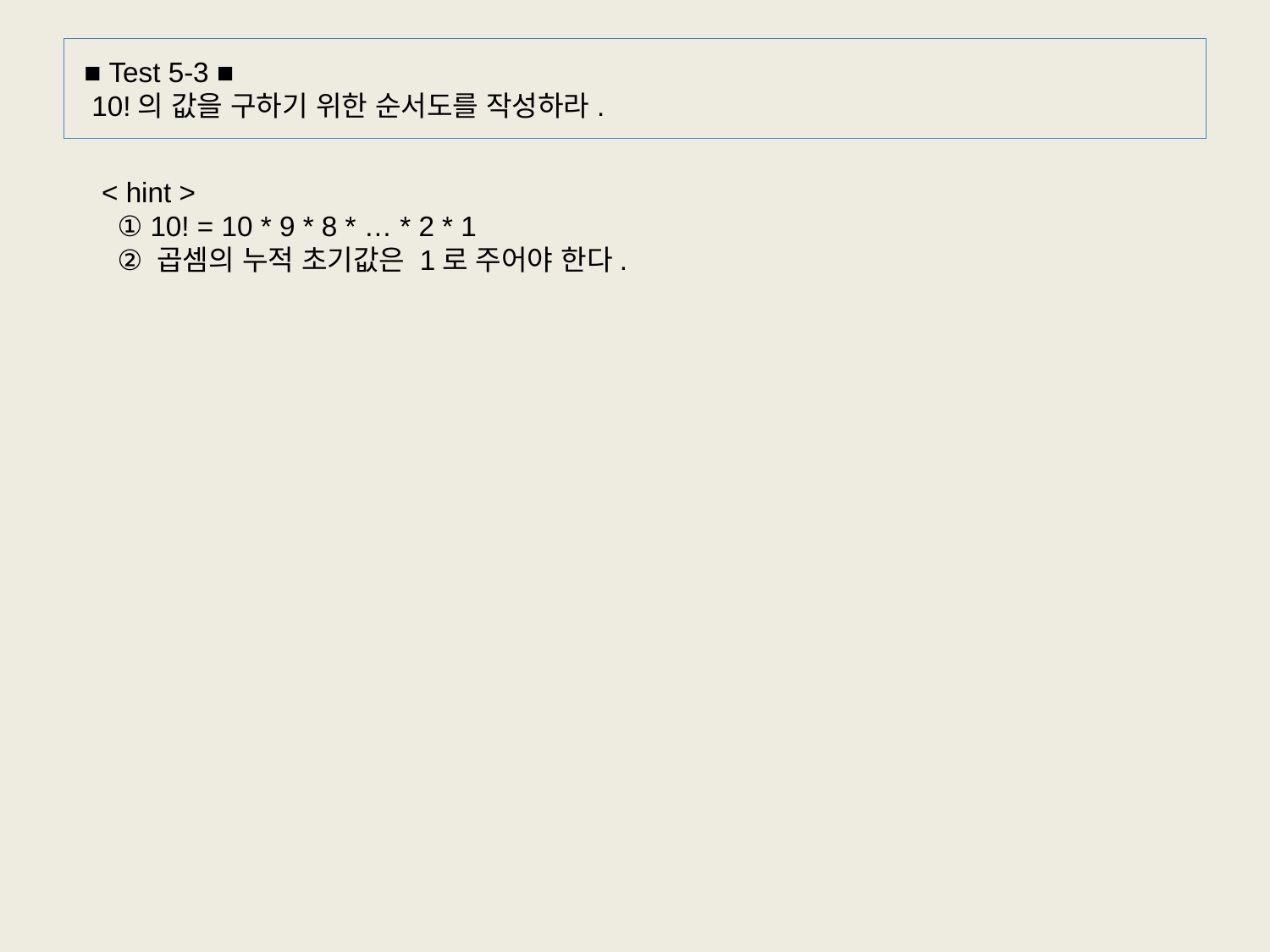

# ■ Test 5-3 ■   10!의 값을 구하기 위한 순서도를 작성하라.
< hint >
  ① 10! = 10 * 9 * 8 * … * 2 * 1
  ② 곱셈의 누적 초기값은 1로 주어야 한다.